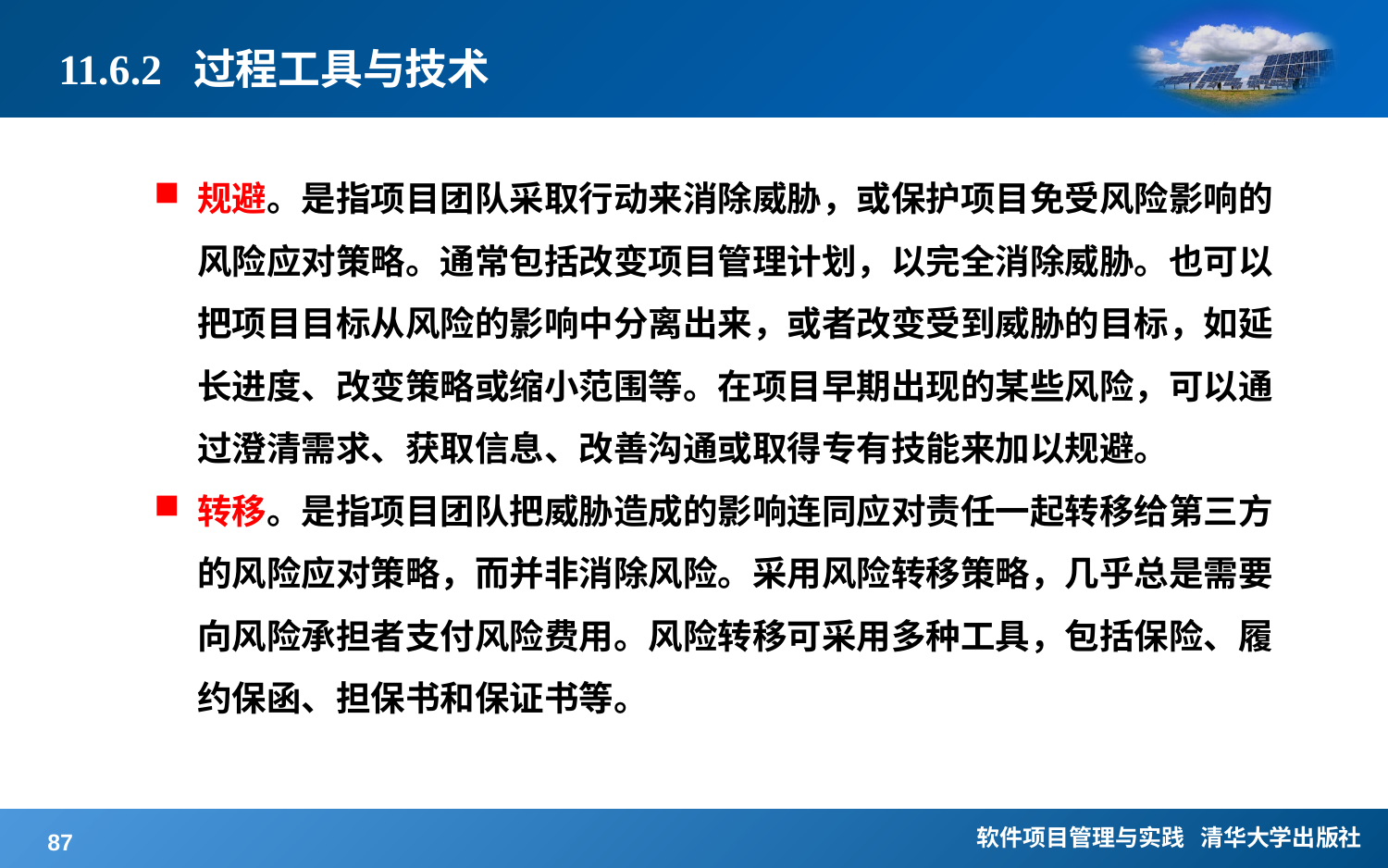

# 11.6.2  过程工具与技术
规避。是指项目团队采取行动来消除威胁，或保护项目免受风险影响的风险应对策略。通常包括改变项目管理计划，以完全消除威胁。也可以把项目目标从风险的影响中分离出来，或者改变受到威胁的目标，如延长进度、改变策略或缩小范围等。在项目早期出现的某些风险，可以通过澄清需求、获取信息、改善沟通或取得专有技能来加以规避。
转移。是指项目团队把威胁造成的影响连同应对责任一起转移给第三方的风险应对策略，而并非消除风险。采用风险转移策略，几乎总是需要向风险承担者支付风险费用。风险转移可采用多种工具，包括保险、履约保函、担保书和保证书等。